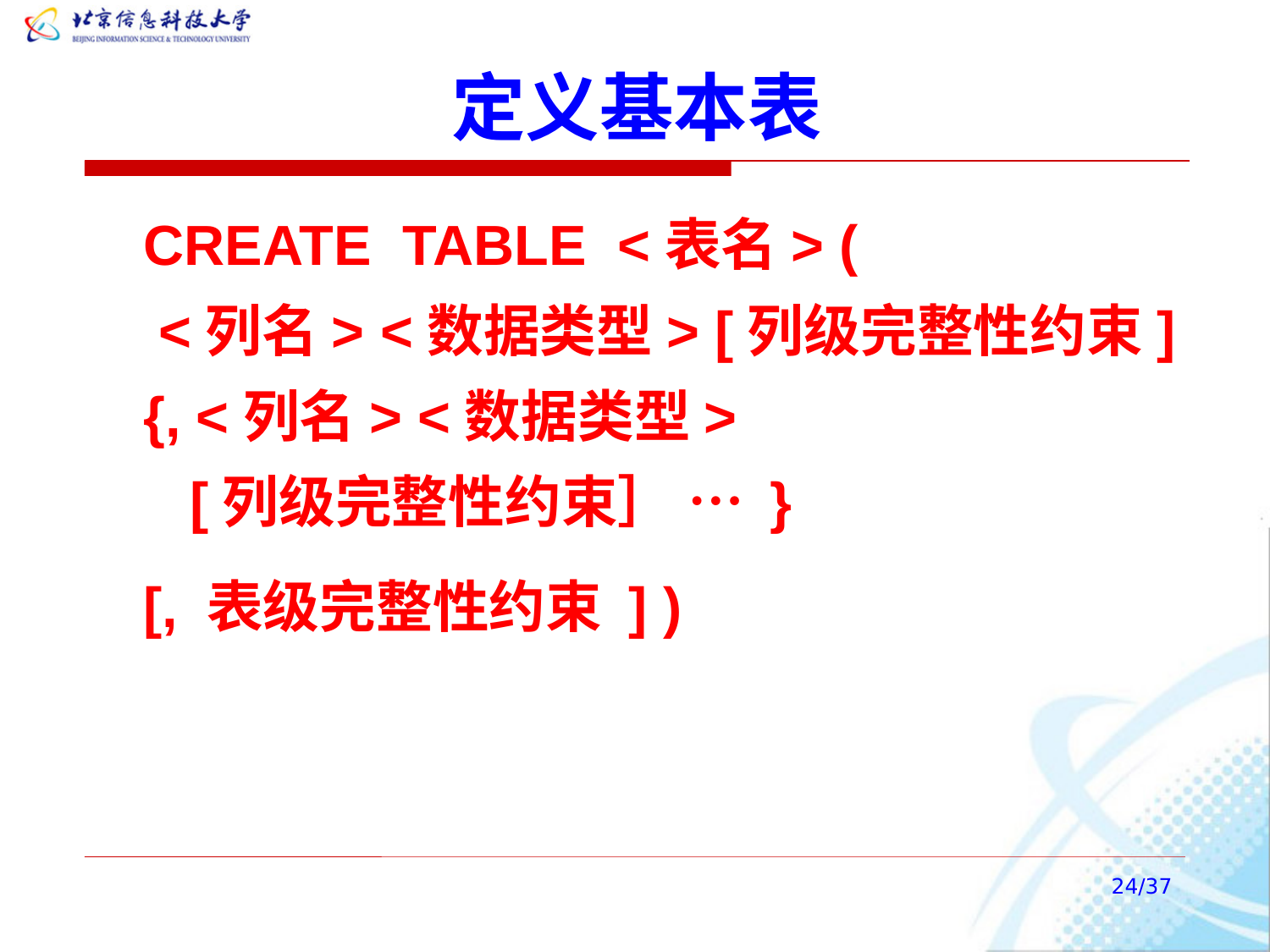

# 定义基本表
CREATE  TABLE  <表名> (
 <列名> <数据类型> [列级完整性约束]
{, <列名> <数据类型>
   [列级完整性约束］ … }
[, 表级完整性约束 ] )

24/37